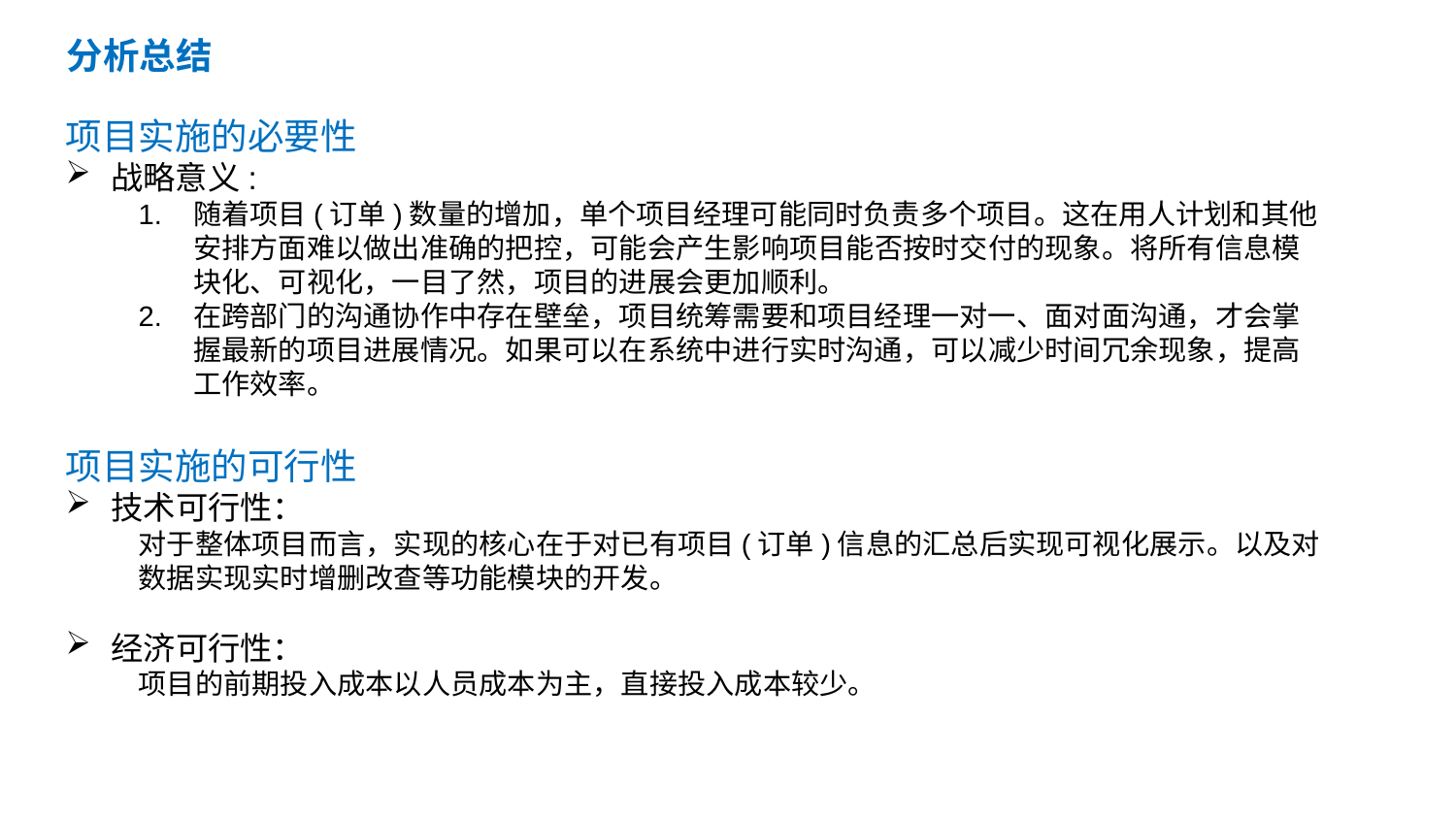

目 录
分析总结
项目实施的必要性
战略意义:
随着项目(订单)数量的增加，单个项目经理可能同时负责多个项目。这在用人计划和其他安排方面难以做出准确的把控，可能会产生影响项目能否按时交付的现象。将所有信息模块化、可视化，一目了然，项目的进展会更加顺利。
在跨部门的沟通协作中存在壁垒，项目统筹需要和项目经理一对一、面对面沟通，才会掌握最新的项目进展情况。如果可以在系统中进行实时沟通，可以减少时间冗余现象，提高工作效率。

项目实施的可行性
技术可行性：
对于整体项目而言，实现的核心在于对已有项目(订单)信息的汇总后实现可视化展示。以及对数据实现实时增删改查等功能模块的开发。

经济可行性：
项目的前期投入成本以人员成本为主，直接投入成本较少。